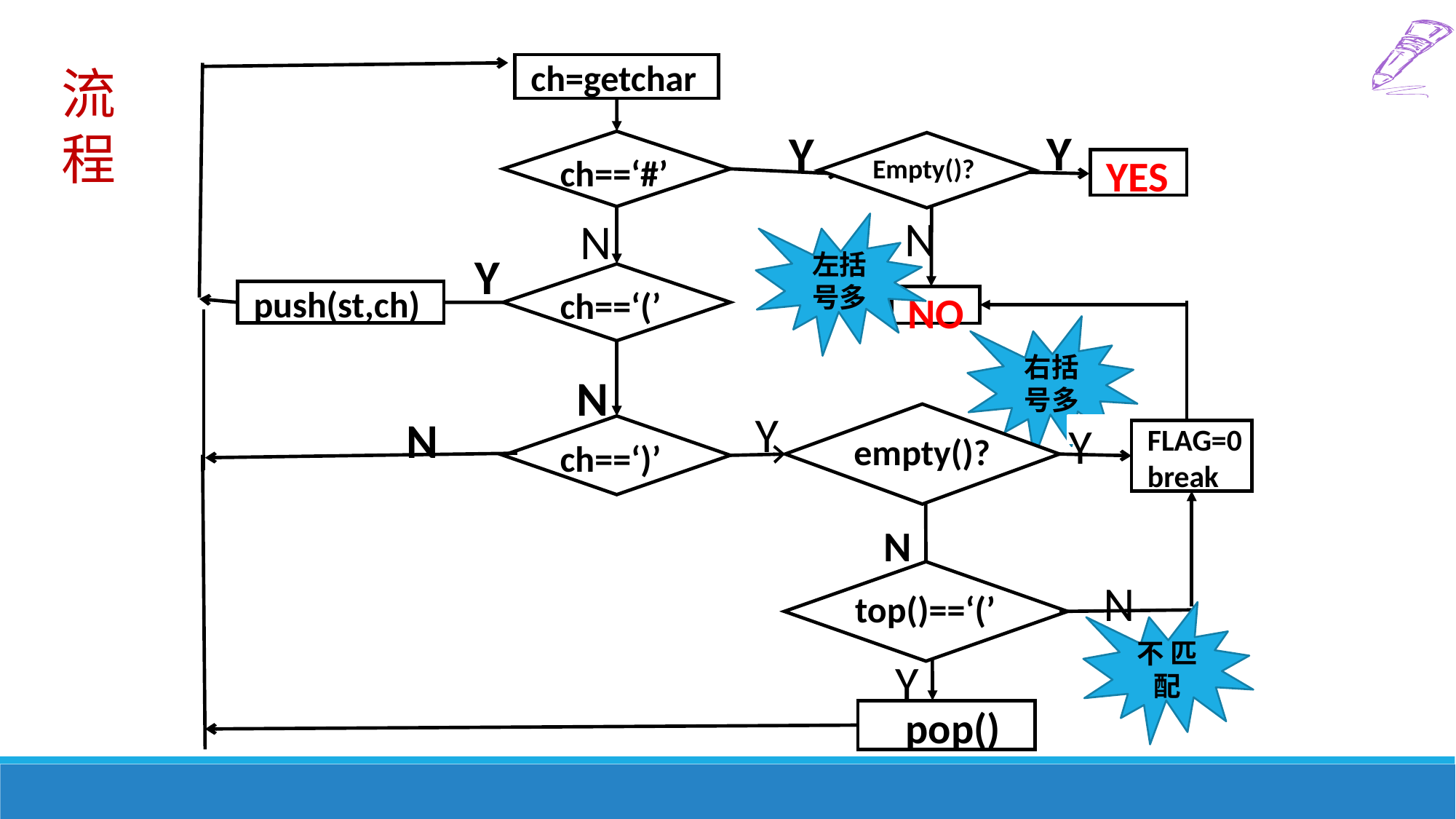

流程
ch=getchar
Y
Y
ch==‘#’
Empty()?
YES
N
N
左括号多
Y
ch==‘(’
push(st,ch)
NO
右括号多
N
Y
empty()?
N
Y
ch==‘)’
FLAG=0
break
N
top()==‘(’
N
不 匹配
Y
pop()